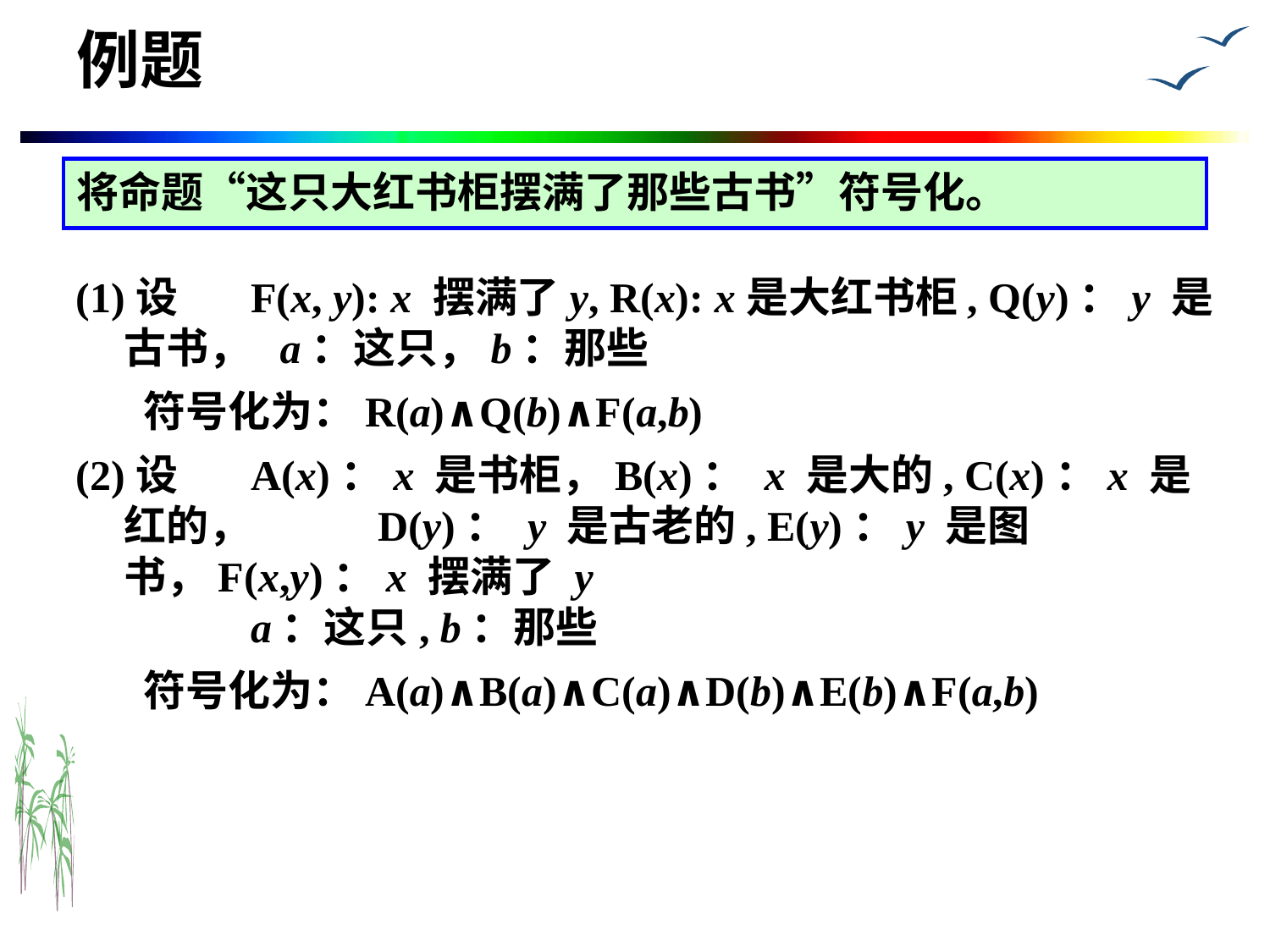

# 例题
将命题“这只大红书柜摆满了那些古书”符号化。
(1)设	F(x, y): x 摆满了y, R(x): x是大红书柜, Q(y)：y 是古书，  a：这只，b：那些
	 符号化为：R(a)∧Q(b)∧F(a,b)
(2)设	A(x)：x 是书柜，B(x)： x 是大的, C(x)：x 是红的，	D(y)： y 是古老的, E(y)：y 是图书，F(x,y)：x 摆满了 y
	a：这只, b：那些
	 符号化为：A(a)∧B(a)∧C(a)∧D(b)∧E(b)∧F(a,b)